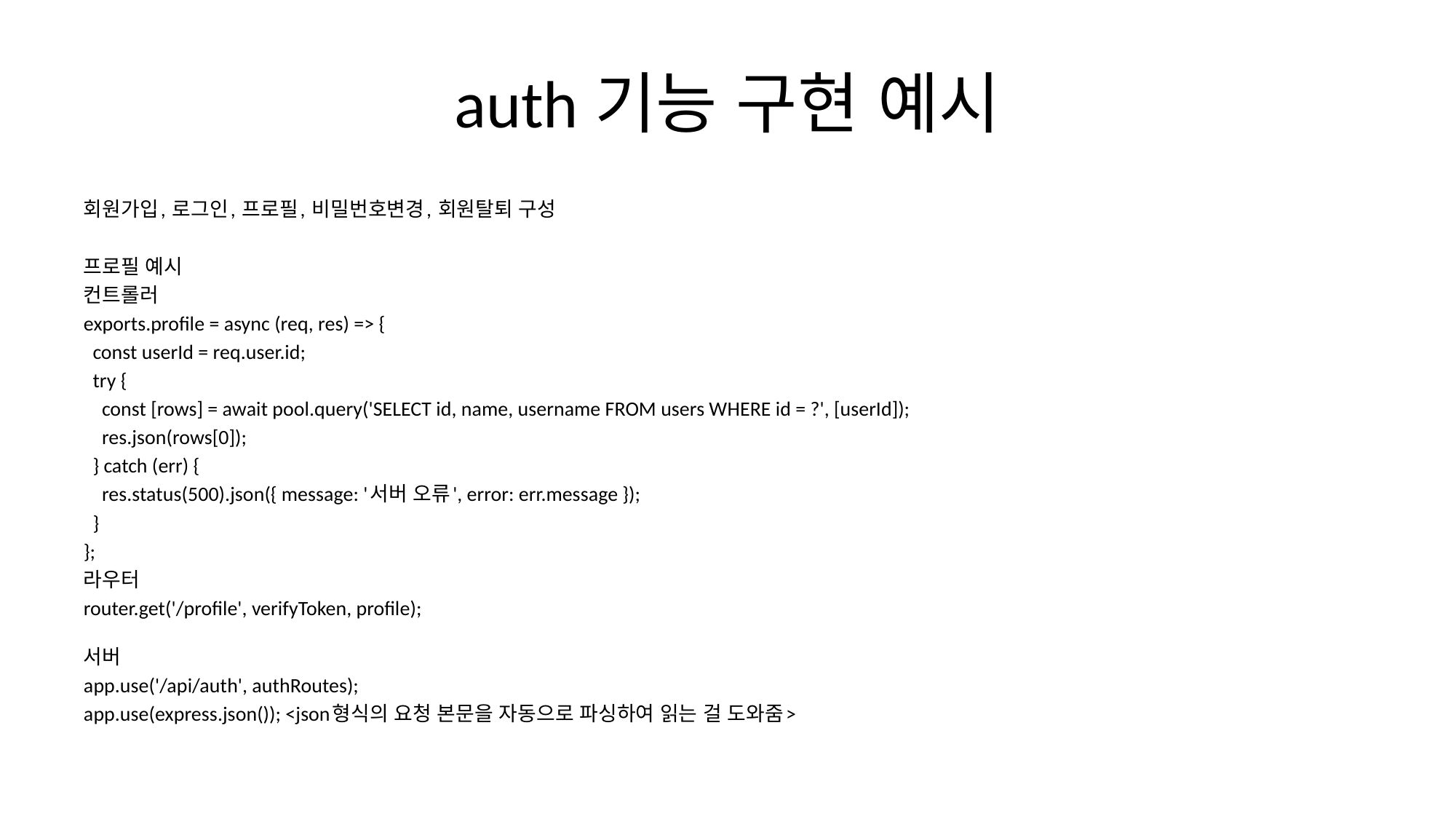

# auth기능 구현 예시
회원가입, 로그인, 프로필, 비밀번호변경, 회원탈퇴 구성

프로필 예시
컨트롤러
exports.profile = async (req, res) => {
  const userId = req.user.id;
  try {
    const [rows] = await pool.query('SELECT id, name, username FROM users WHERE id = ?', [userId]);
    res.json(rows[0]);
  } catch (err) {
    res.status(500).json({ message: '서버 오류', error: err.message });
  }
};
라우터
router.get('/profile', verifyToken, profile);
서버
app.use('/api/auth', authRoutes);
app.use(express.json()); <json형식의 요청 본문을 자동으로 파싱하여 읽는 걸 도와줌>